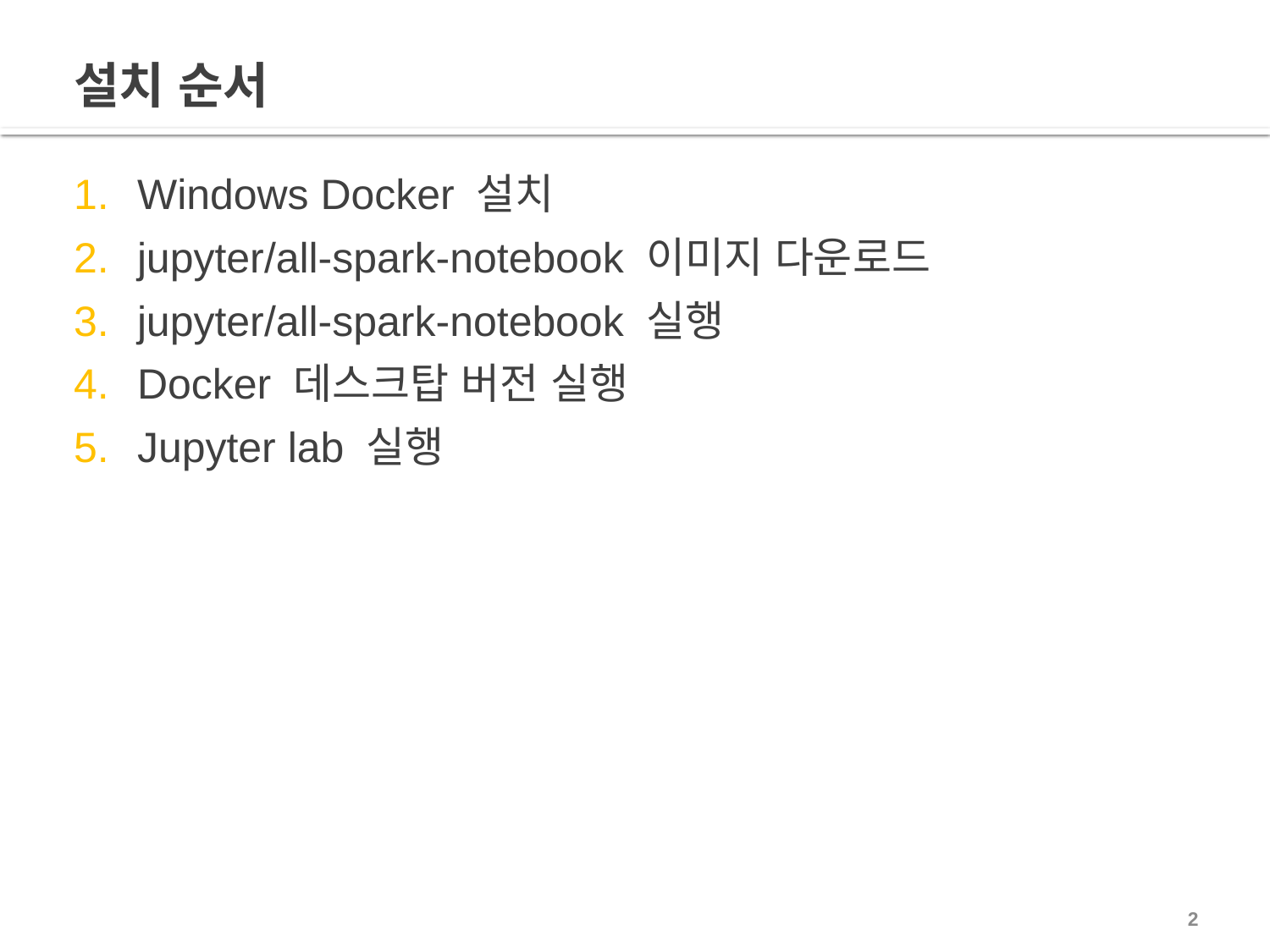

# 설치 순서
Windows Docker 설치
jupyter/all-spark-notebook 이미지 다운로드
jupyter/all-spark-notebook 실행
Docker 데스크탑 버전 실행
Jupyter lab 실행

2